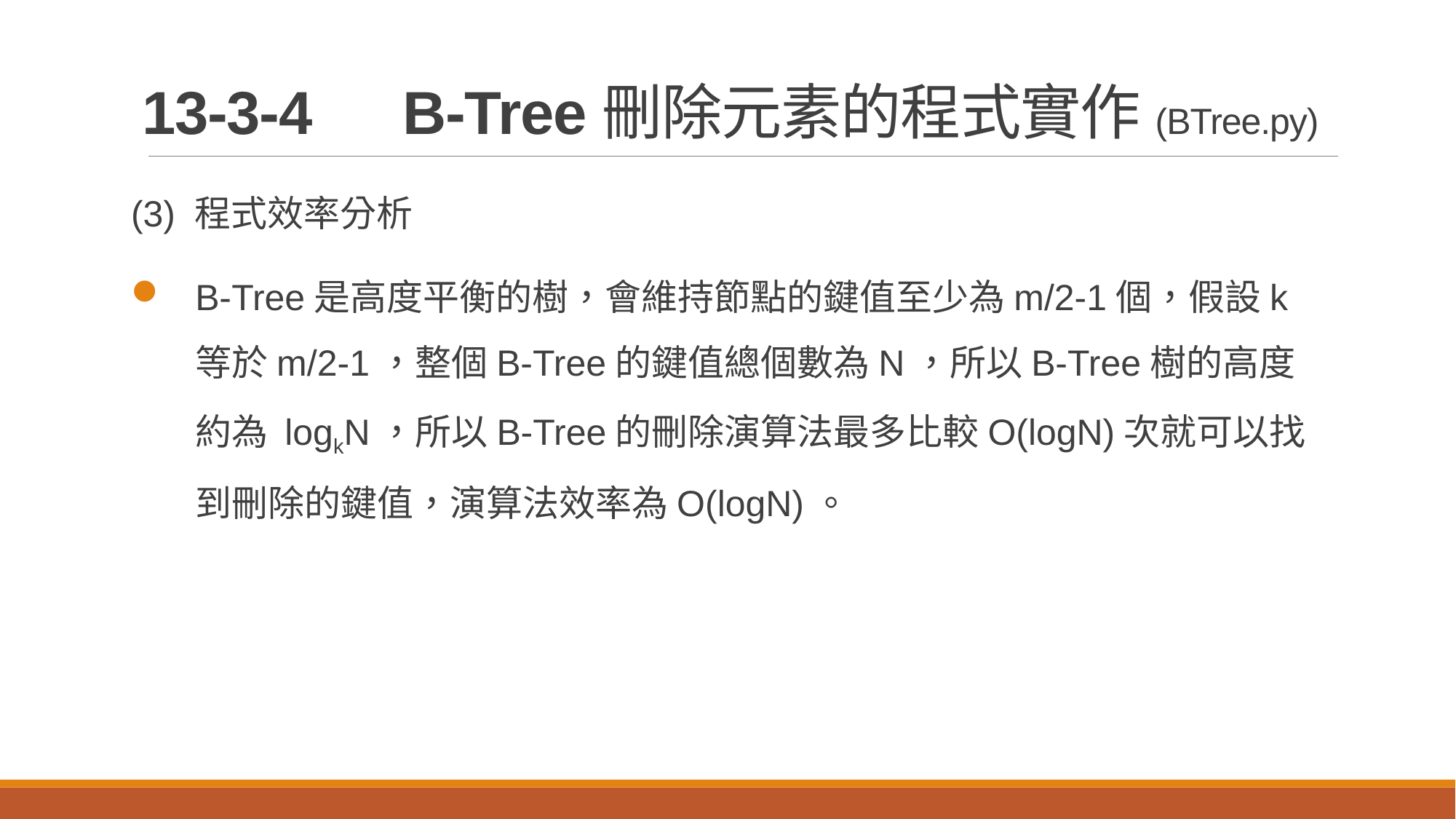

# 13-3-4　B-Tree刪除元素的程式實作(BTree.py)
(3) 程式效率分析
B-Tree是高度平衡的樹，會維持節點的鍵值至少為m/2-1個，假設k等於m/2-1，整個B-Tree的鍵值總個數為N，所以B-Tree樹的高度約為 logkN，所以B-Tree的刪除演算法最多比較O(logN)次就可以找到刪除的鍵值，演算法效率為O(logN)。